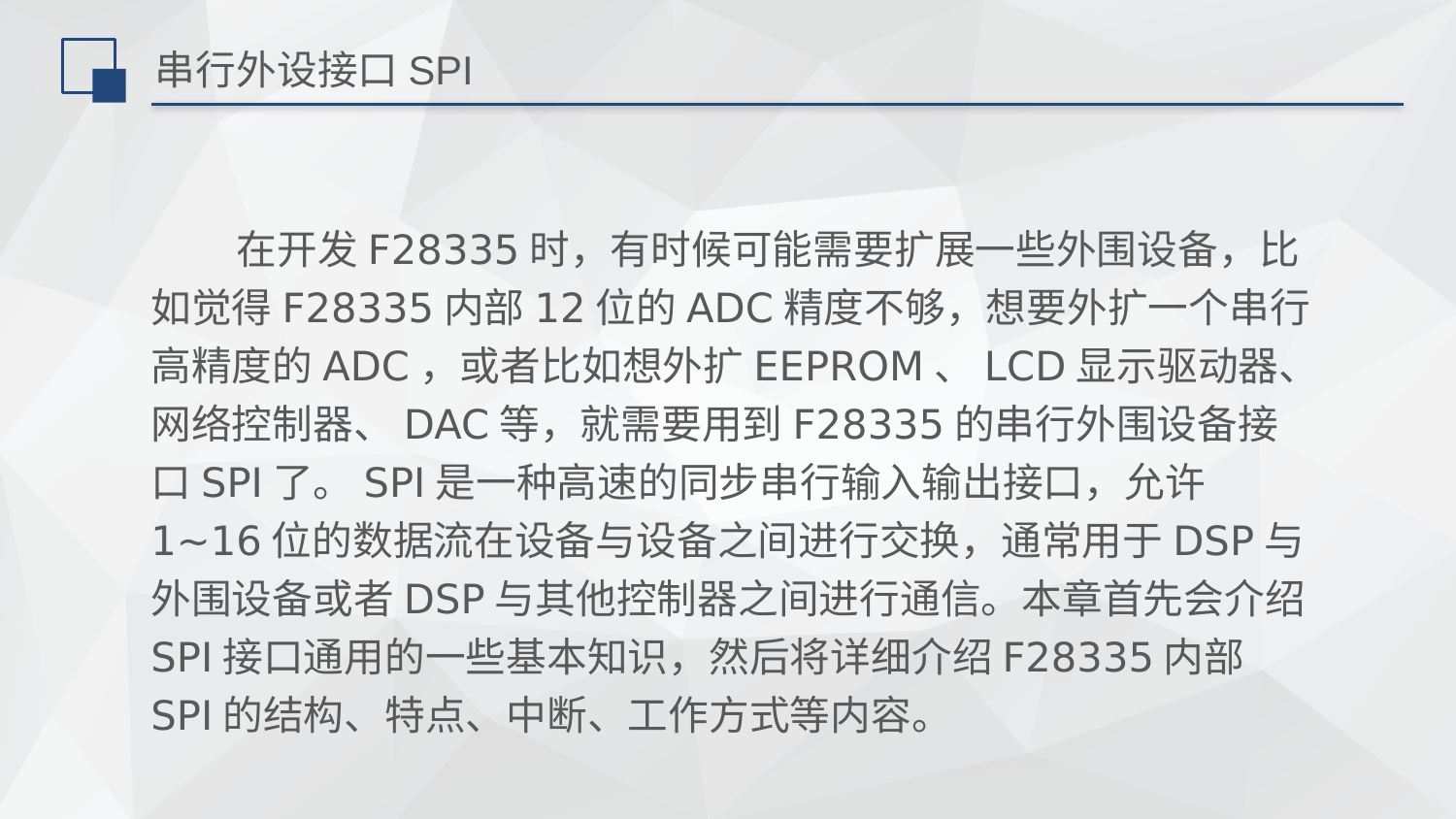

# 串行外设接口SPI
在开发F28335时，有时候可能需要扩展一些外围设备，比如觉得F28335内部12位的ADC精度不够，想要外扩一个串行高精度的ADC，或者比如想外扩EEPROM、LCD显示驱动器、网络控制器、DAC等，就需要用到F28335的串行外围设备接口SPI了。SPI是一种高速的同步串行输入输出接口，允许1~16位的数据流在设备与设备之间进行交换，通常用于DSP与外围设备或者DSP与其他控制器之间进行通信。本章首先会介绍SPI接口通用的一些基本知识，然后将详细介绍F28335内部SPI的结构、特点、中断、工作方式等内容。